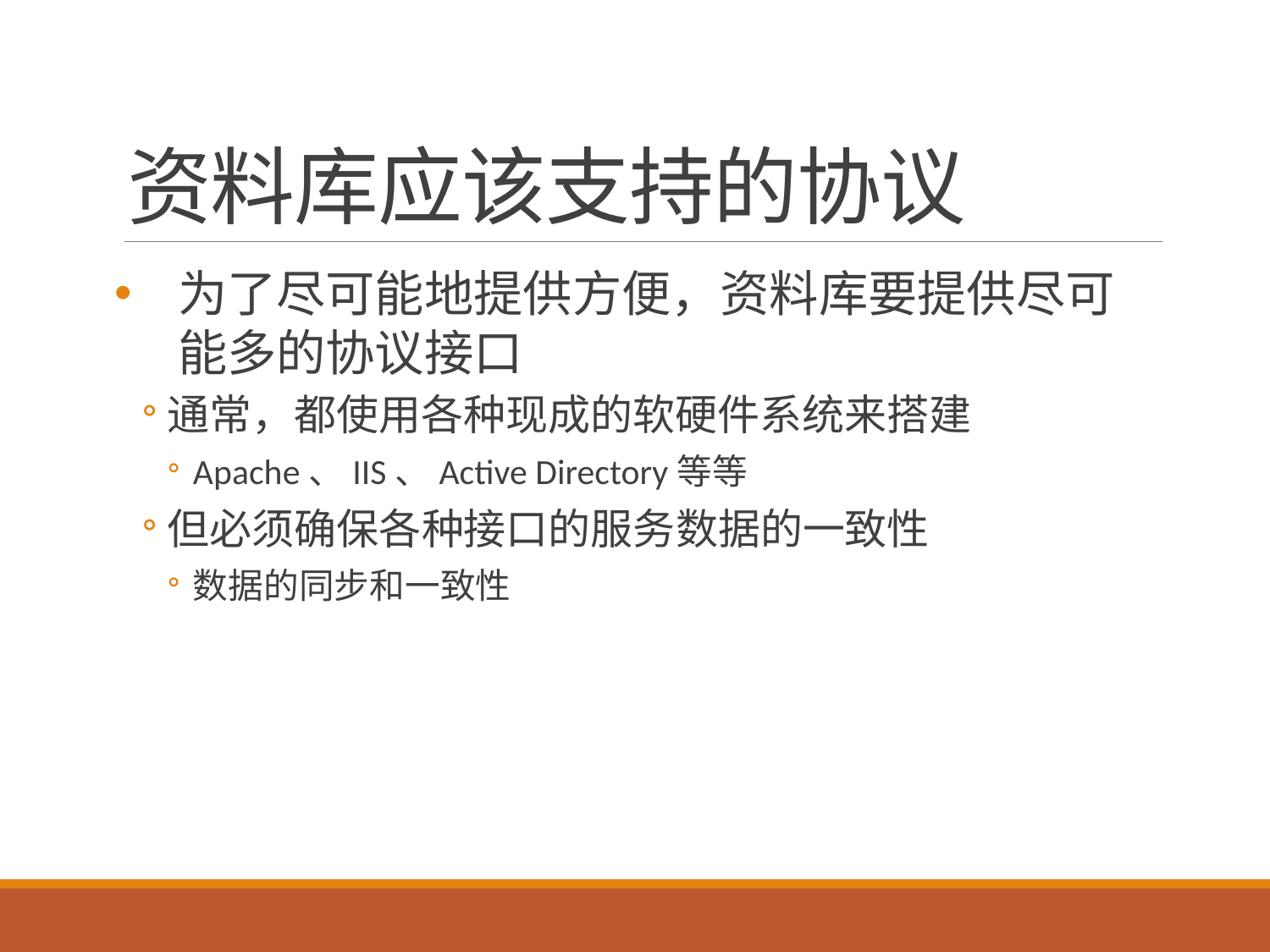

# 资料库应该支持的协议
为了尽可能地提供方便，资料库要提供尽可能多的协议接口
通常，都使用各种现成的软硬件系统来搭建
Apache、IIS、Active Directory等等
但必须确保各种接口的服务数据的一致性
数据的同步和一致性
45